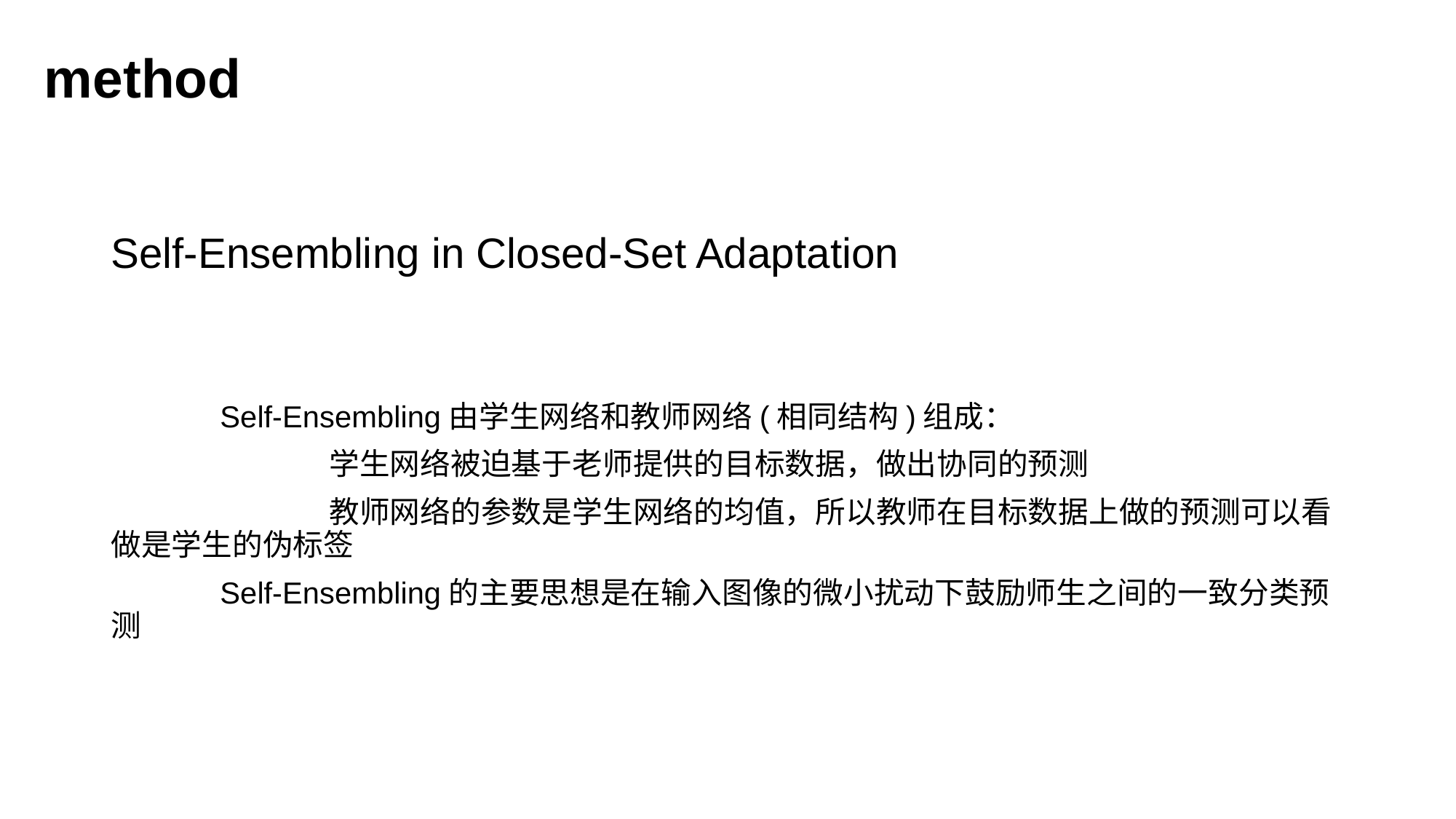

# method

Self-Ensembling in Closed-Set Adaptation

	Self-Ensembling由学生网络和教师网络(相同结构)组成：
		学生网络被迫基于老师提供的目标数据，做出协同的预测
		教师网络的参数是学生网络的均值，所以教师在目标数据上做的预测可以看做是学生的伪标签
	Self-Ensembling的主要思想是在输入图像的微小扰动下鼓励师生之间的一致分类预测